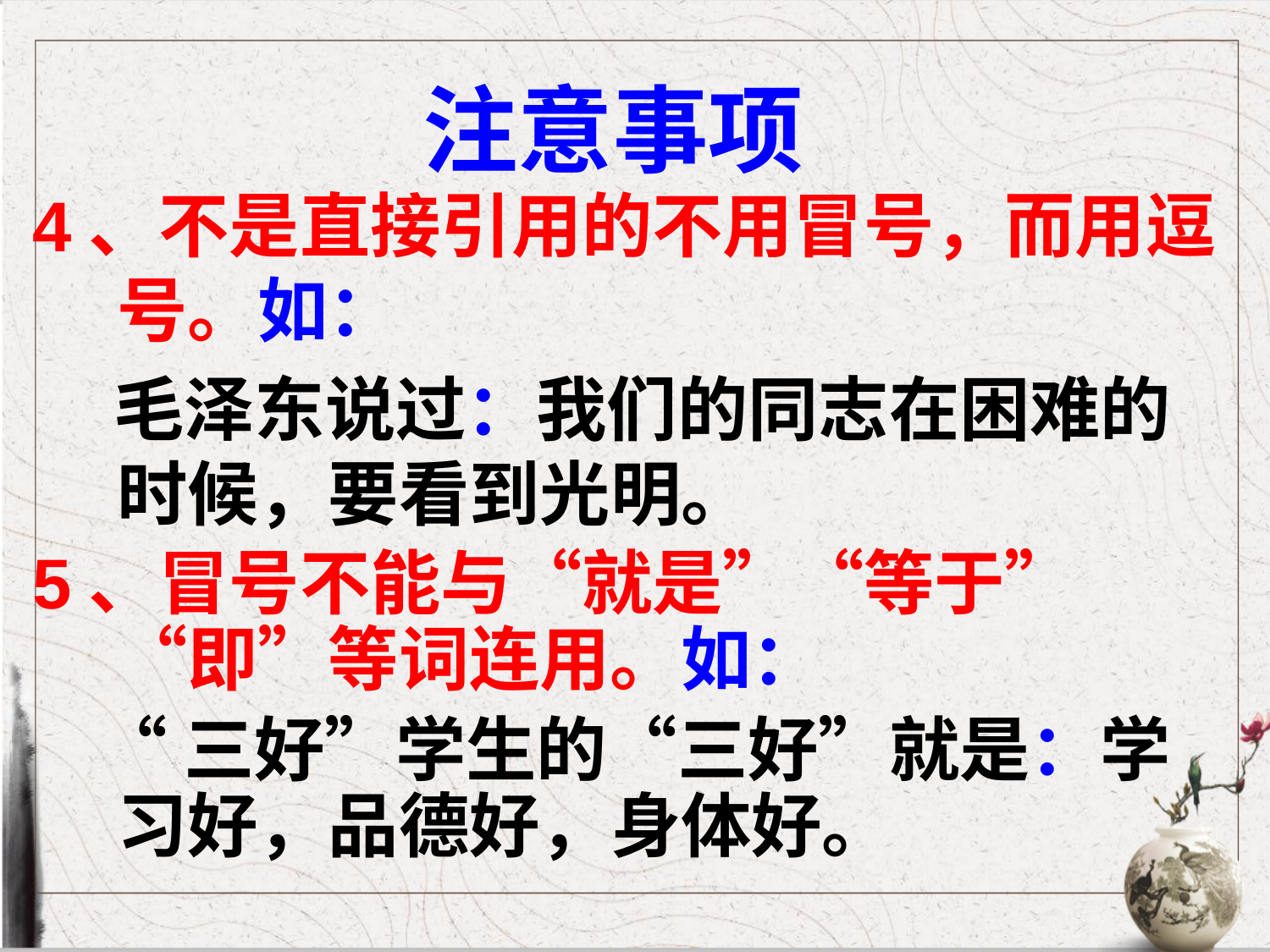

# 注意事项
4、不是直接引用的不用冒号，而用逗号。如：
    毛泽东说过：我们的同志在困难的时候，要看到光明。
5、冒号不能与“就是”“等于”“即”等词连用。如：
    “三好”学生的“三好”就是：学习好，品德好，身体好。